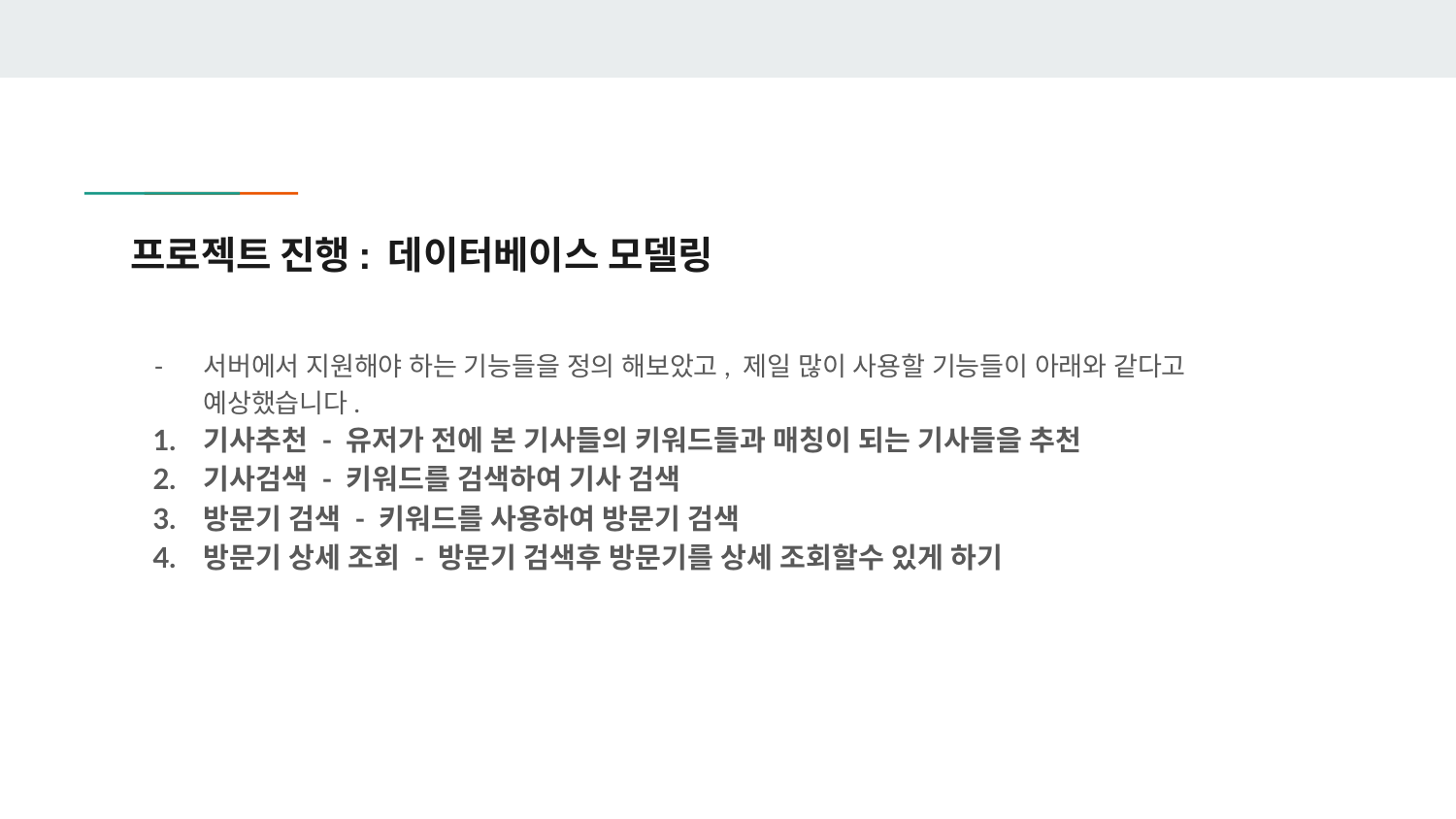

# 프로젝트 진행: 데이터베이스 모델링
서버에서 지원해야 하는 기능들을 정의 해보았고, 제일 많이 사용할 기능들이 아래와 같다고 예상했습니다.
기사추천 - 유저가 전에 본 기사들의 키워드들과 매칭이 되는 기사들을 추천
기사검색 - 키워드를 검색하여 기사 검색
방문기 검색 - 키워드를 사용하여 방문기 검색
방문기 상세 조회 - 방문기 검색후 방문기를 상세 조회할수 있게 하기